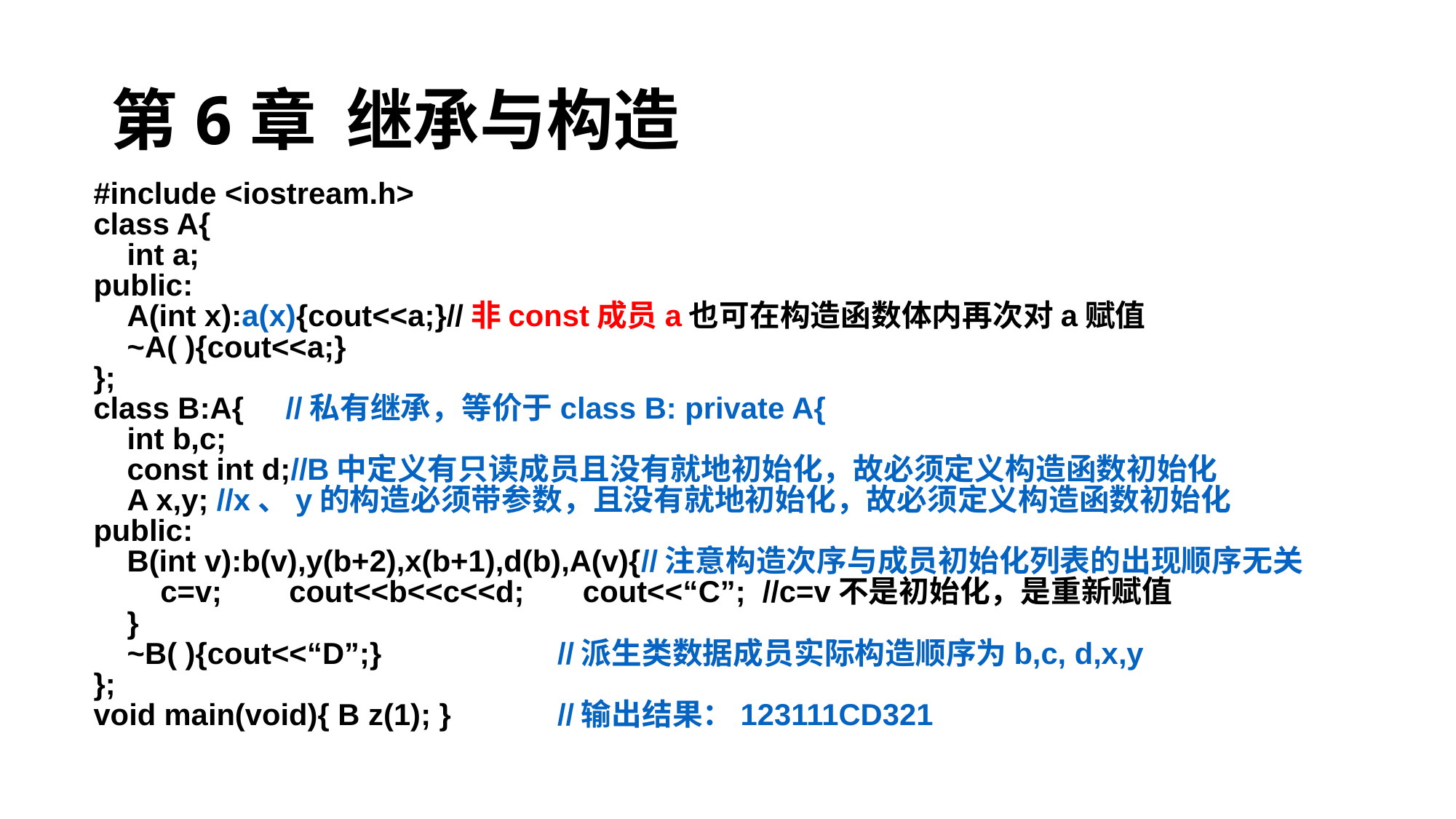

# 第6章  继承与构造
#include <iostream.h>
class A{
    int a;
public:
    A(int x):a(x){cout<<a;}//非const成员a也可在构造函数体内再次对a赋值
    ~A( ){cout<<a;}
};
class B:A{     //私有继承，等价于class B: private A{
    int b,c;
    const int d;//B中定义有只读成员且没有就地初始化，故必须定义构造函数初始化
    A x,y; //x、y的构造必须带参数，且没有就地初始化，故必须定义构造函数初始化
public:
    B(int v):b(v),y(b+2),x(b+1),d(b),A(v){//注意构造次序与成员初始化列表的出现顺序无关
        c=v;        cout<<b<<c<<d;       cout<<“C”;  //c=v不是初始化，是重新赋值
    }
    ~B( ){cout<<“D”;}		//派生类数据成员实际构造顺序为b,c, d,x,y
};
void main(void){ B z(1); }	//输出结果：123111CD321